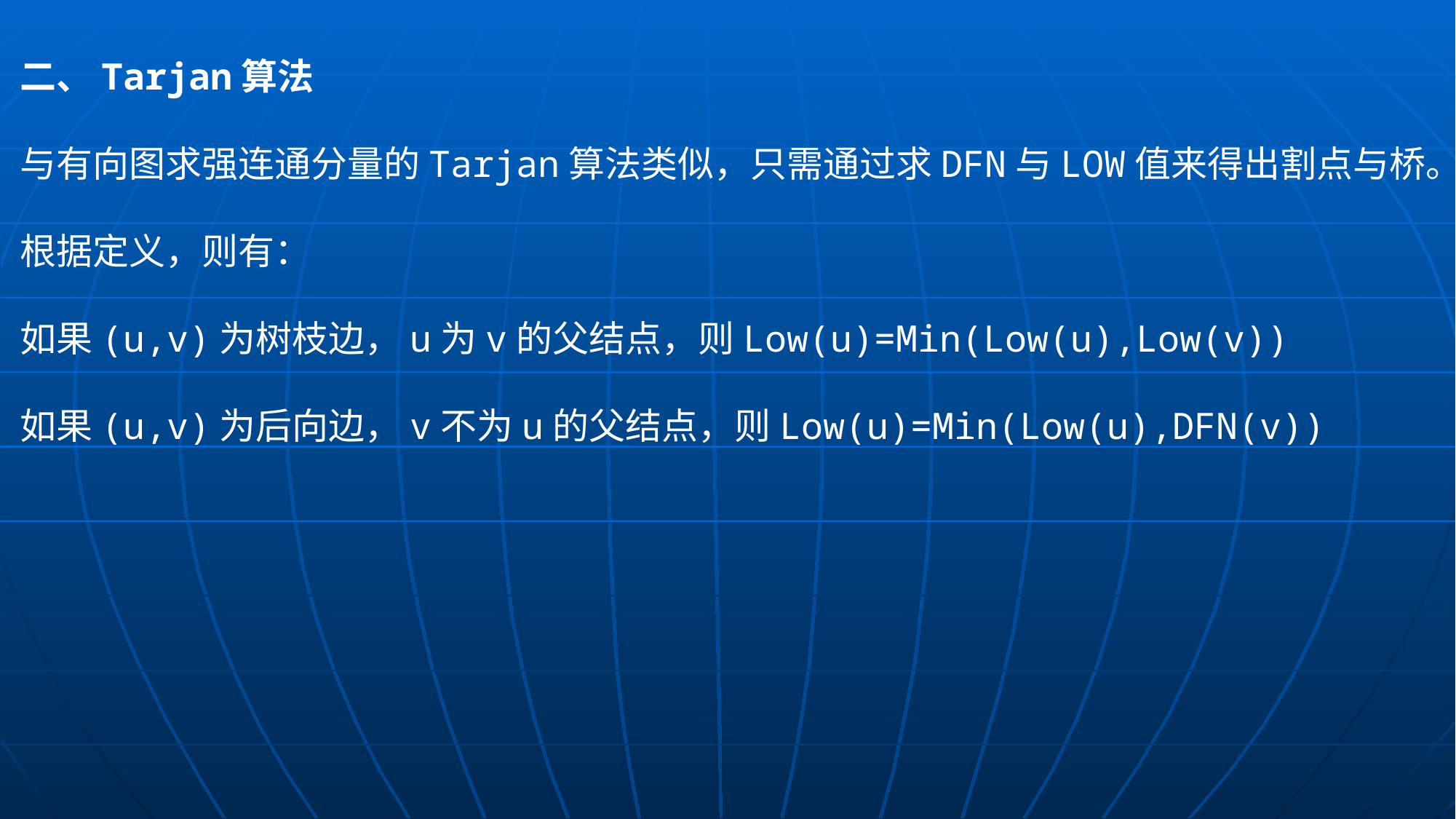

二、Tarjan算法

与有向图求强连通分量的Tarjan算法类似，只需通过求DFN与LOW值来得出割点与桥。

根据定义，则有：

如果(u,v)为树枝边，u为v的父结点，则Low(u)=Min(Low(u),Low(v))

如果(u,v)为后向边，v不为u的父结点，则Low(u)=Min(Low(u),DFN(v))